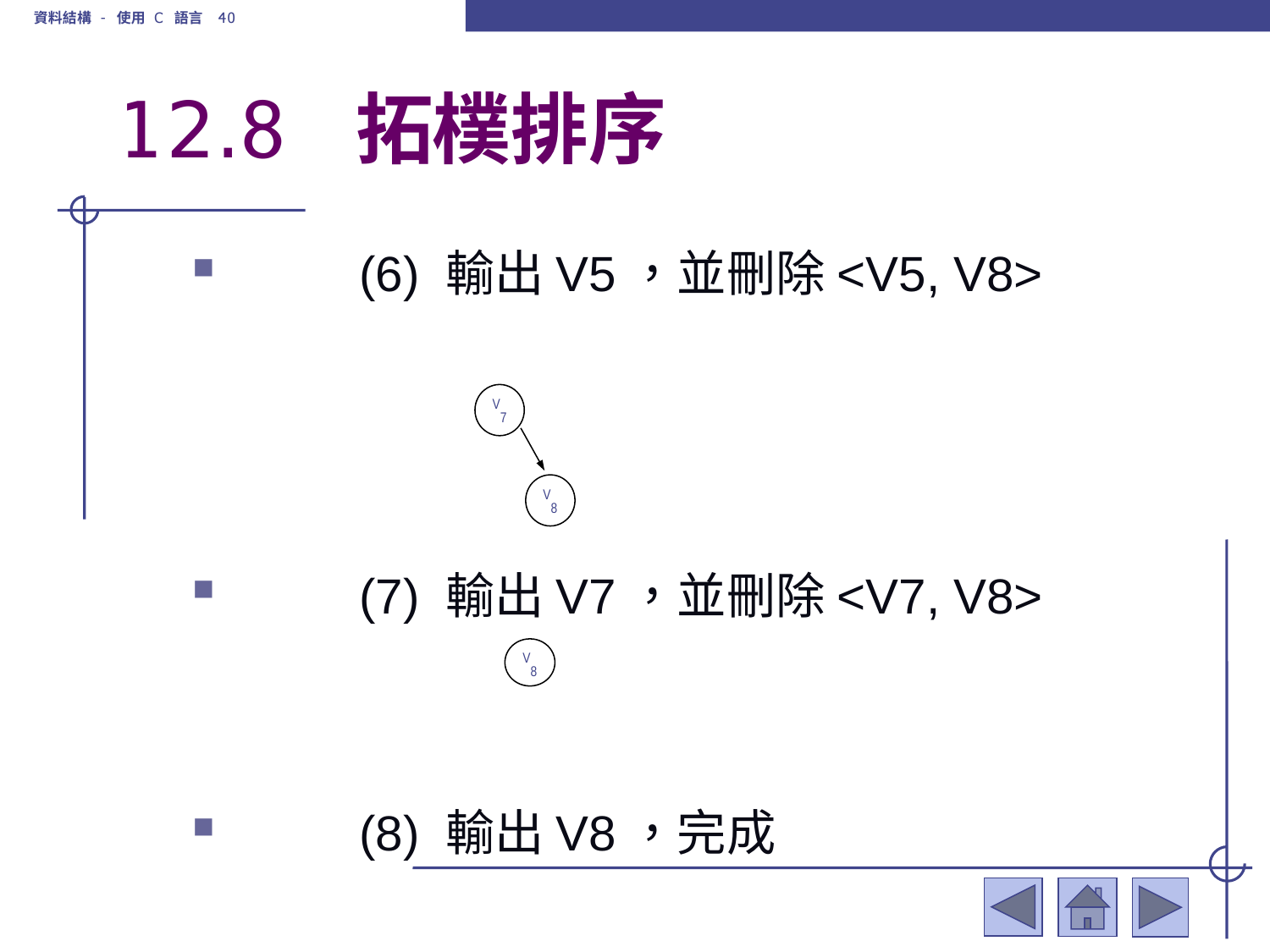

資料結構 - 使用 C 語言   40
# 12.8  拓樸排序
	(6) 輸出V5，並刪除<V5, V8>

	(7) 輸出V7，並刪除<V7, V8>

	(8) 輸出V8，完成
V7

V8
V8